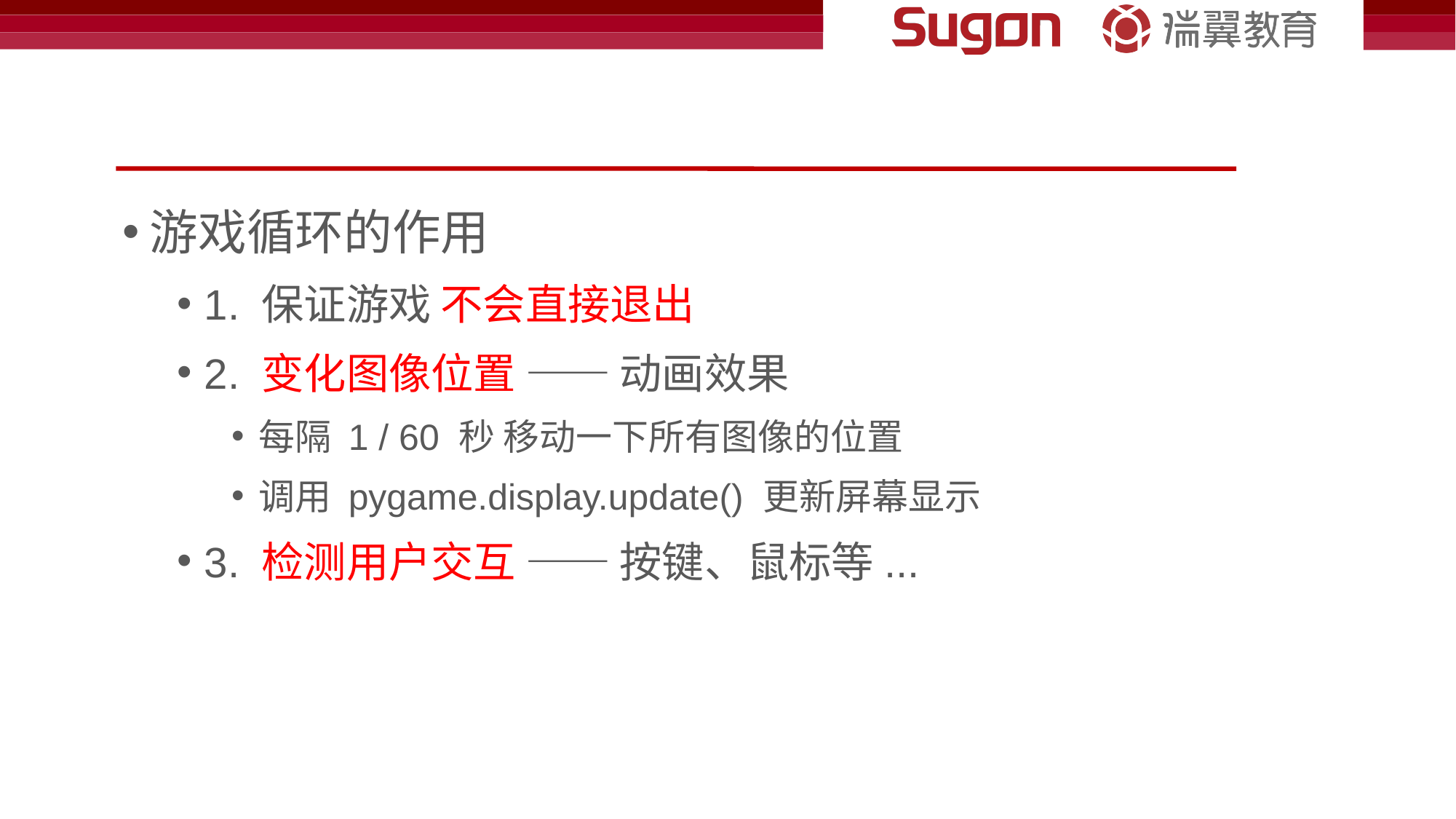

#
游戏循环的作用
1. 保证游戏 不会直接退出
2. 变化图像位置 —— 动画效果
每隔 1 / 60 秒 移动一下所有图像的位置
调用 pygame.display.update() 更新屏幕显示
3. 检测用户交互 —— 按键、鼠标等...